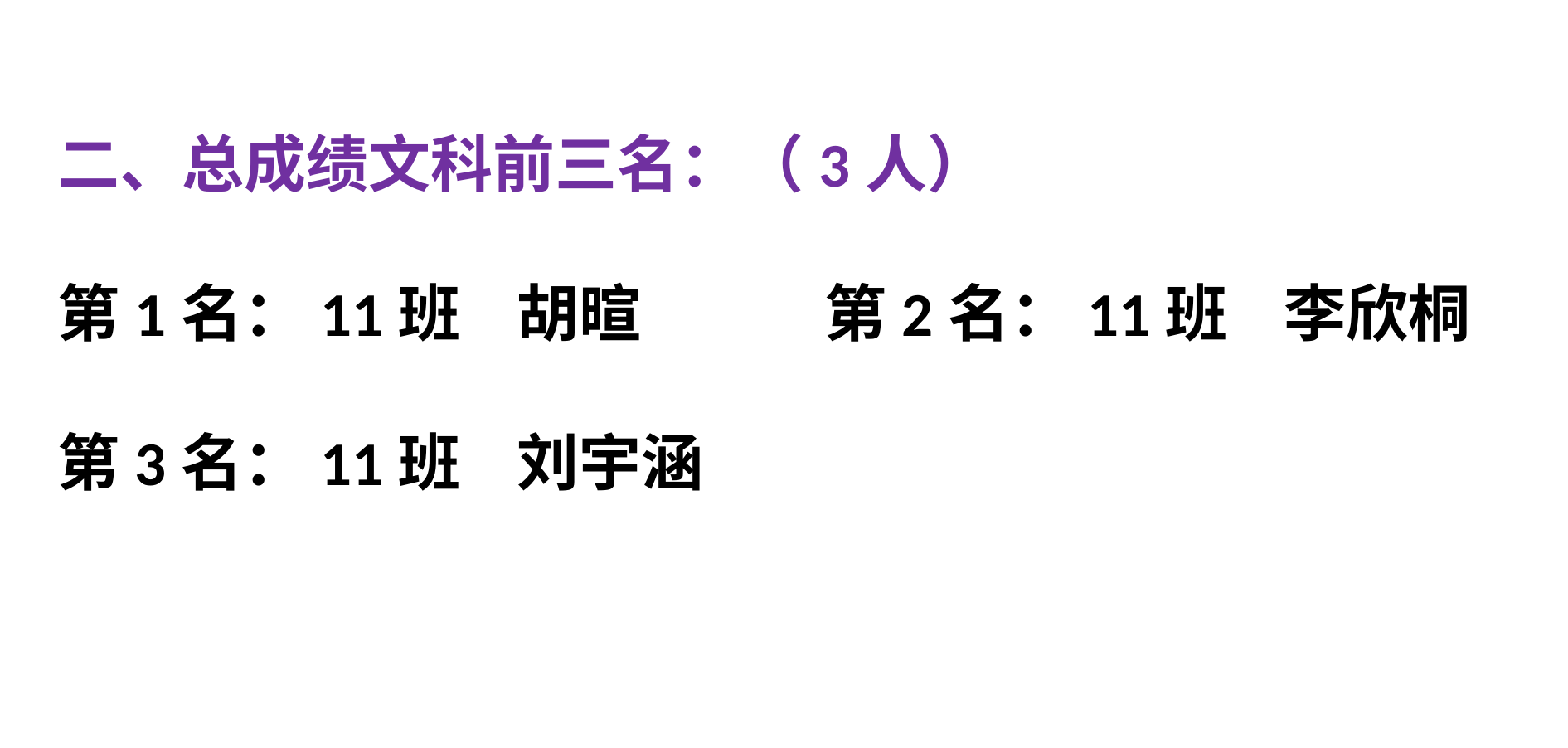

二、总成绩文科前三名：（3人）

第1名：11班    胡暄             第2名：11班    李欣桐
第3名：11班    刘宇涵